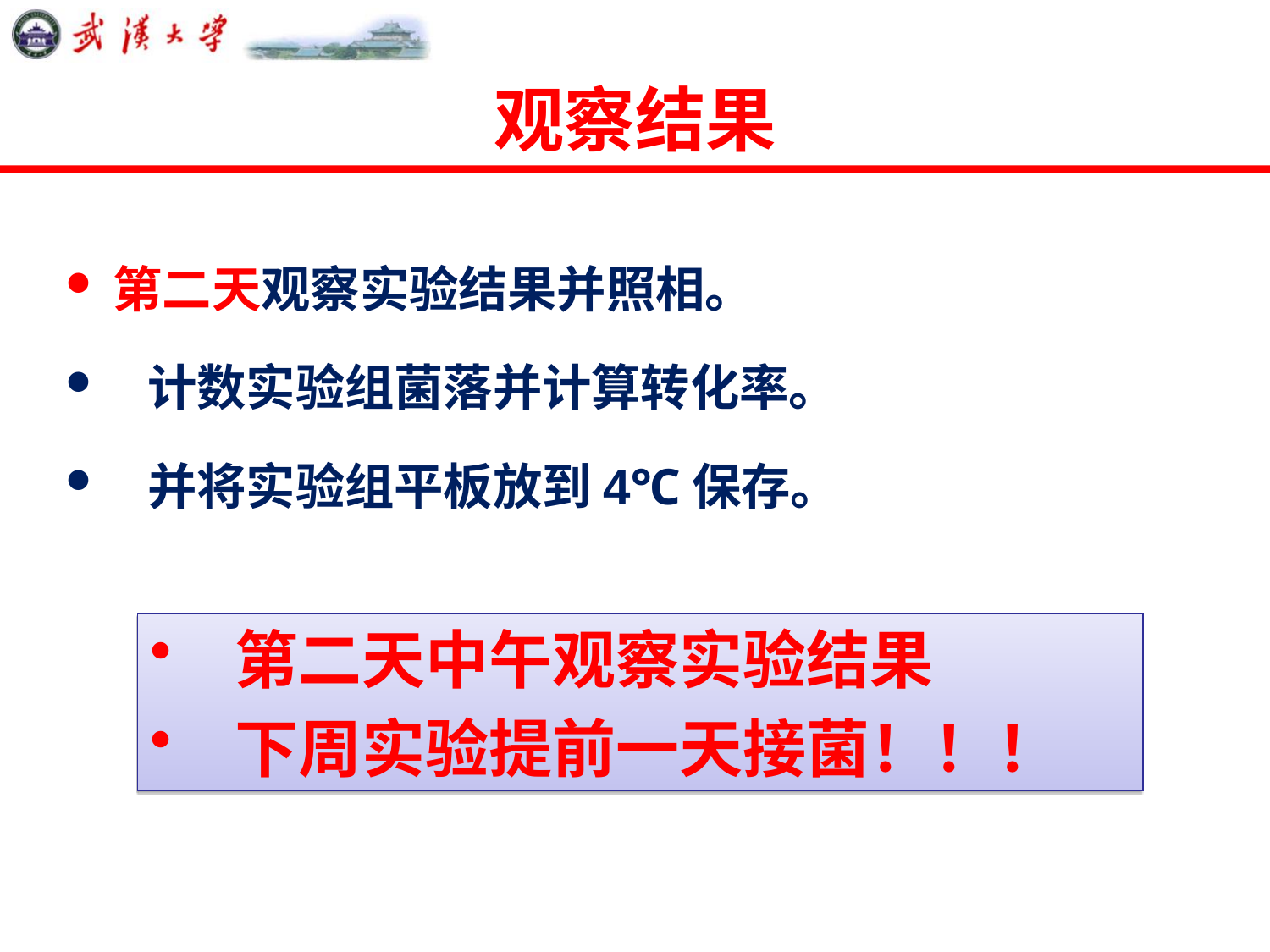

# 观察结果
第二天观察实验结果并照相。
  计数实验组菌落并计算转化率。
  并将实验组平板放到4℃保存。

第二天中午观察实验结果
下周实验提前一天接菌！！！